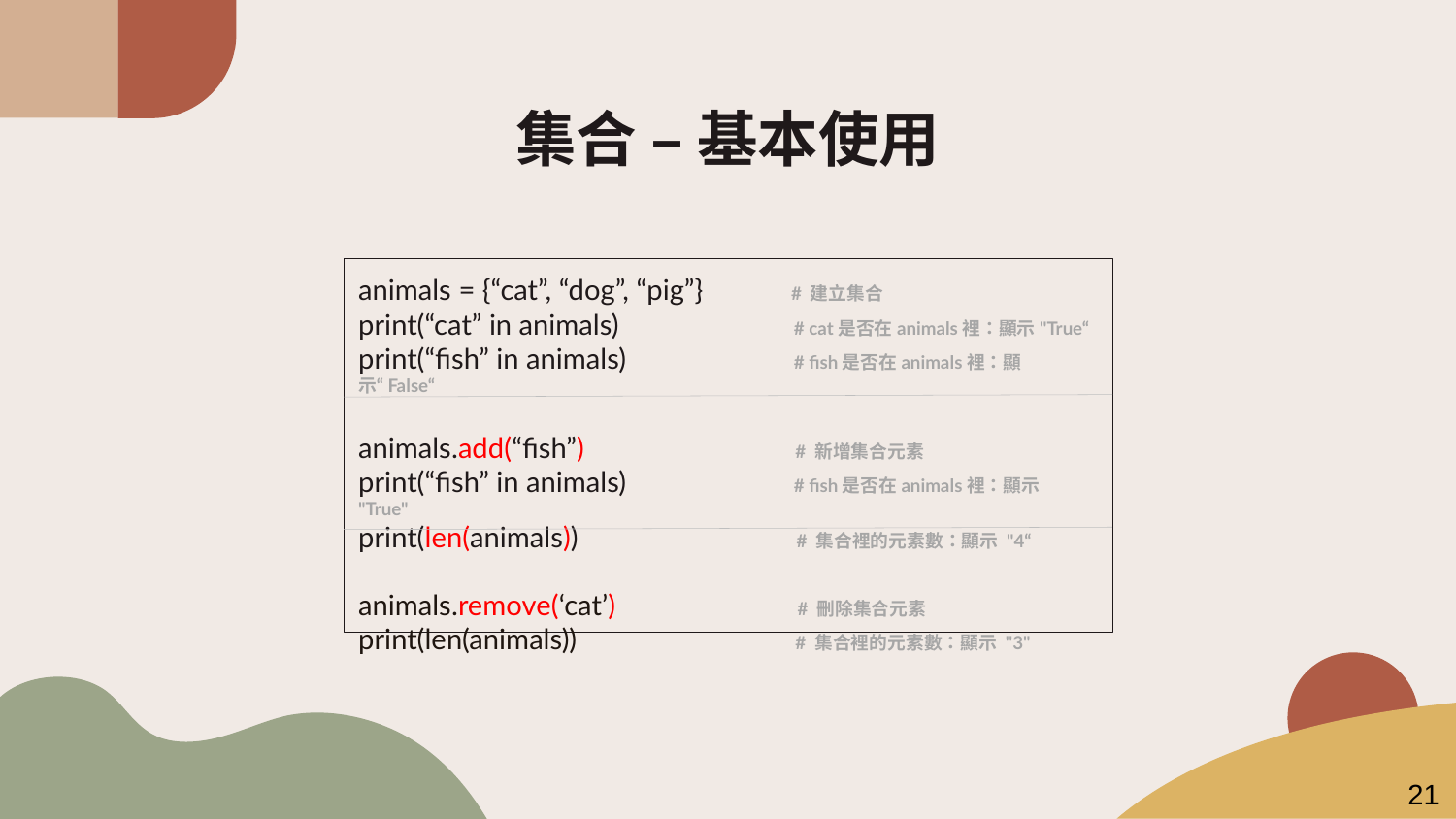

# 集合 – 基本使用
animals = {“cat”, “dog”, “pig”}            # 建立集合
print(“cat” in animals)                        # cat是否在animals裡：顯示"True“
print(“fish” in animals)                       # fish是否在animals裡：顯示“False“

animals.add(“fish”)                             # 新增集合元素
print(“fish” in animals)                       # fish是否在animals裡：顯示 "True"
print(len(animals))                              # 集合裡的元素數：顯示 "4“

animals.remove(‘cat’)                         # 刪除集合元素
print(len(animals))                              # 集合裡的元素數：顯示 "3"
21